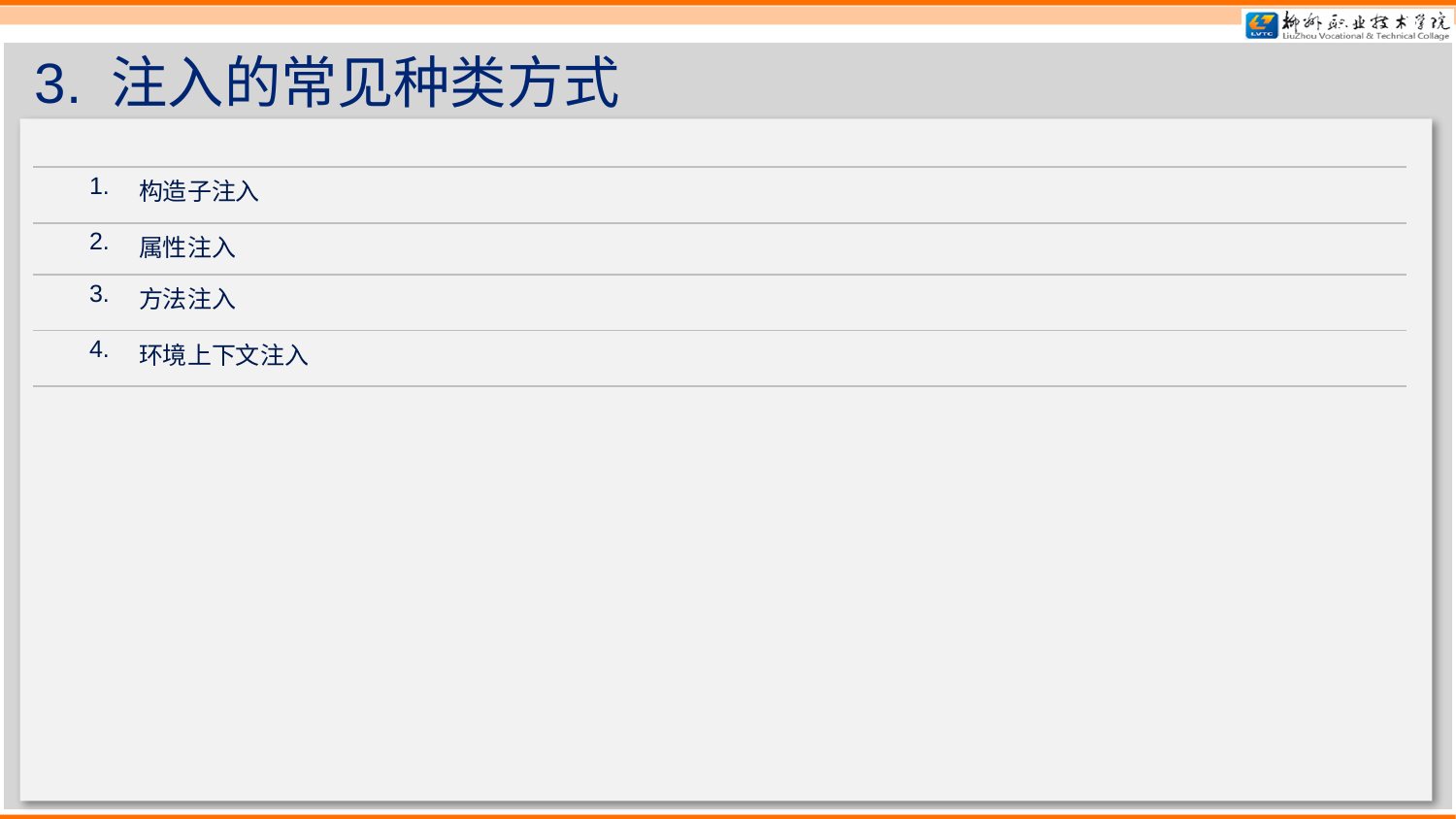

# 3. 注入的常见种类方式
| 1. | 构造子注入 |
| --- | --- |
| 2. | 属性注入 |
| 3. | 方法注入 |
| 4. | 环境上下文注入 |